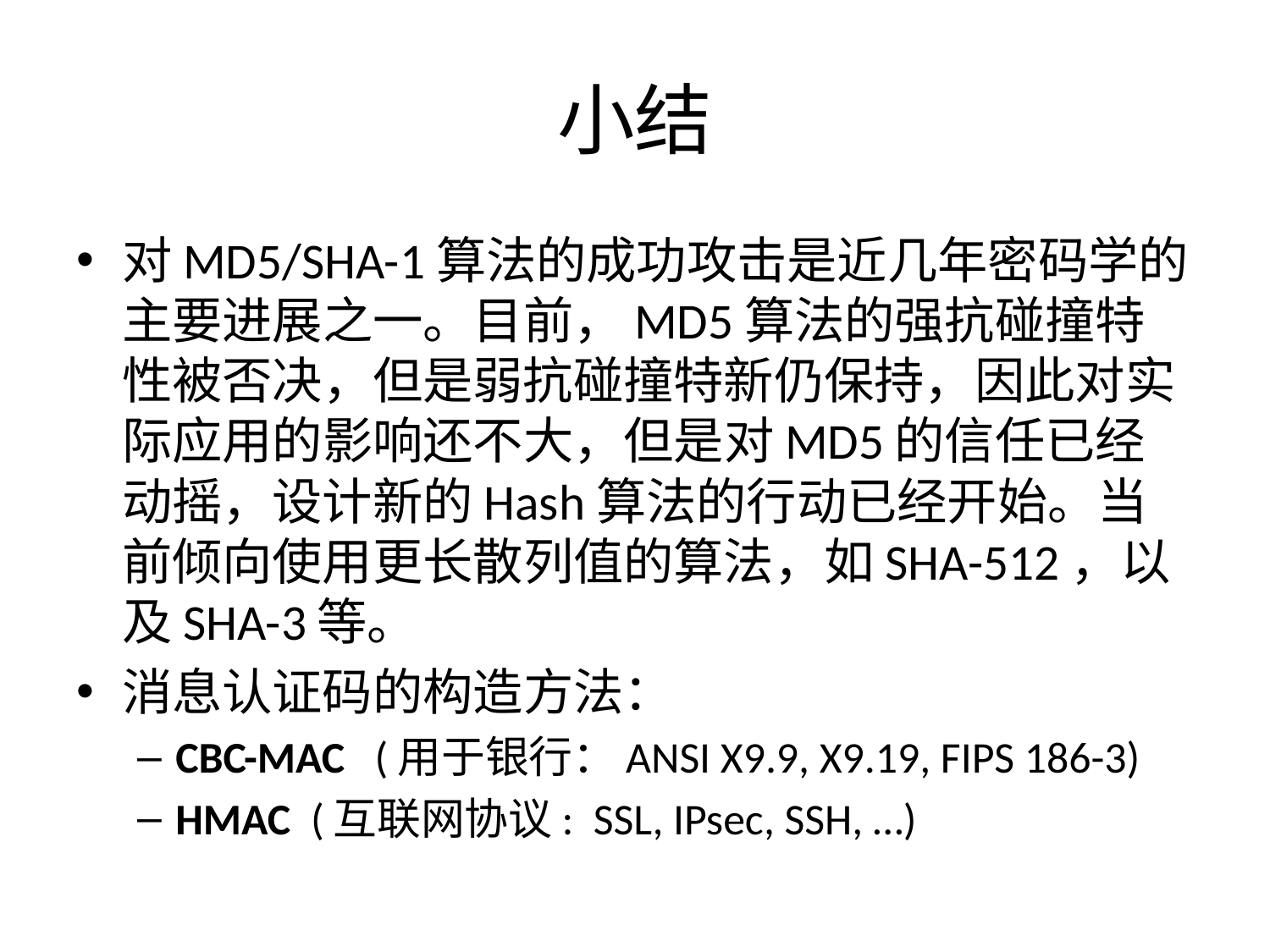

# 小结
对MD5/SHA-1算法的成功攻击是近几年密码学的主要进展之一。目前，MD5算法的强抗碰撞特性被否决，但是弱抗碰撞特新仍保持，因此对实际应用的影响还不大，但是对MD5的信任已经动摇，设计新的Hash算法的行动已经开始。当前倾向使用更长散列值的算法，如SHA-512，以及SHA-3等。
消息认证码的构造方法：
CBC-MAC   (用于银行：ANSI X9.9, X9.19, FIPS 186-3)
HMAC  (互联网协议:  SSL, IPsec, SSH, …)